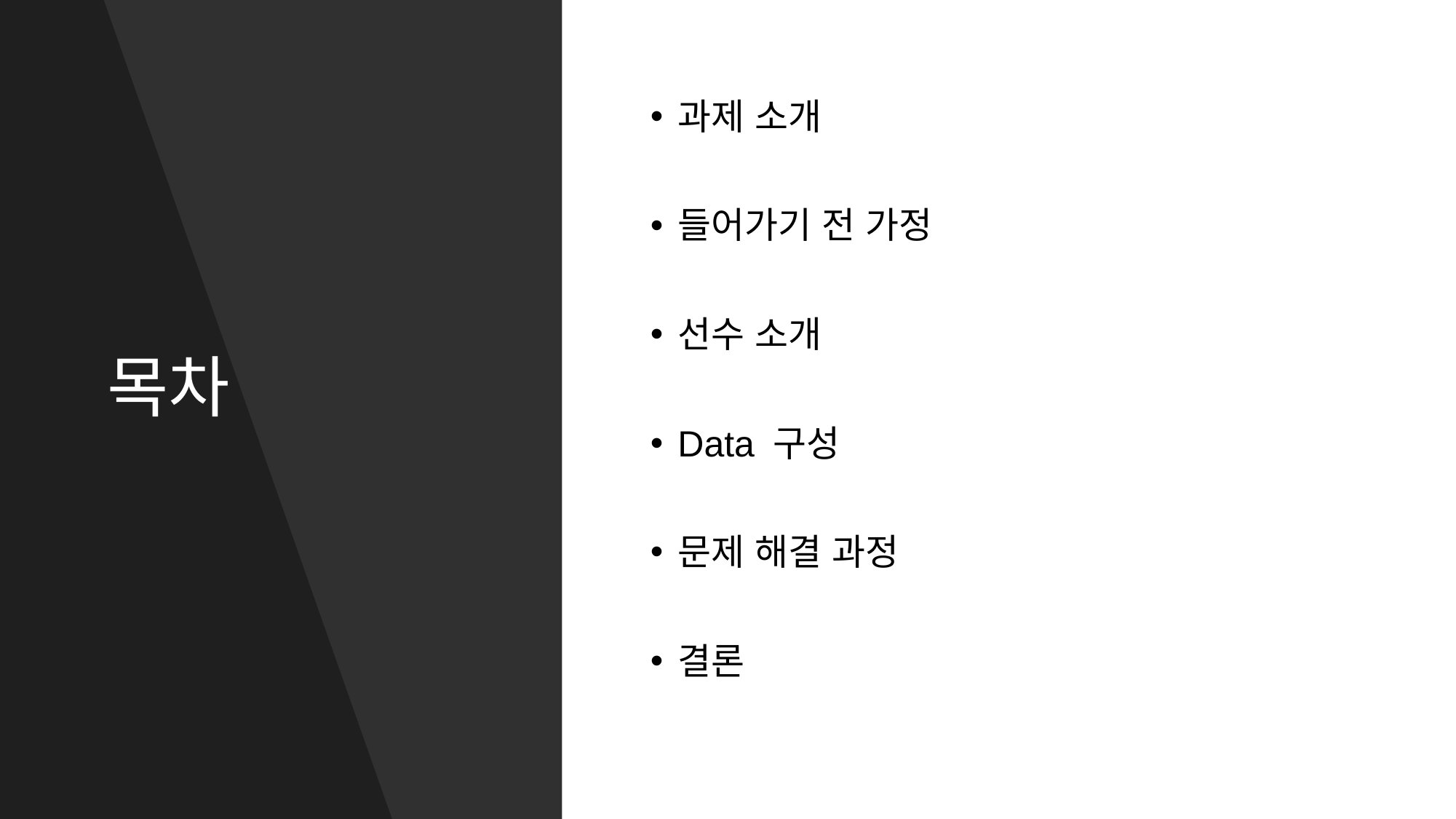

# 목차
과제 소개

들어가기 전 가정

선수 소개

Data 구성

문제 해결 과정

결론